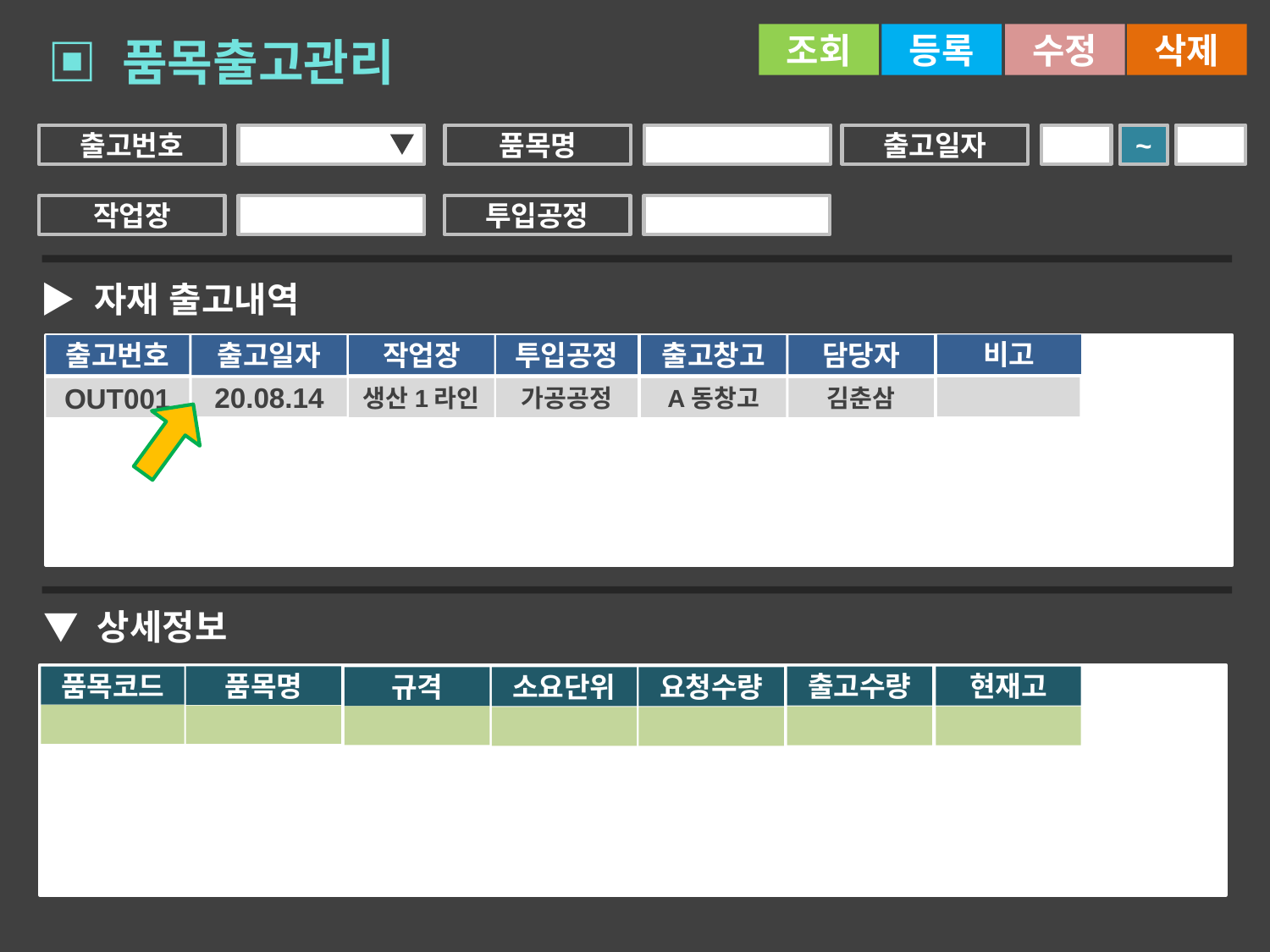

삭제
수정
등록
조회
▣ 품목출고관리
출고번호

품목명

출고일자

~

작업장

투입공정

▶ 자재 출고내역
비고
출고번호
출고일자
작업장
투입공정
출고창고
담당자

OUT001
20.08.14
생산1라인
가공공정
A동창고
김춘삼

▼ 상세정보

출고수량
현재고
품목코드

품목명
규격

소요단위

요청수량